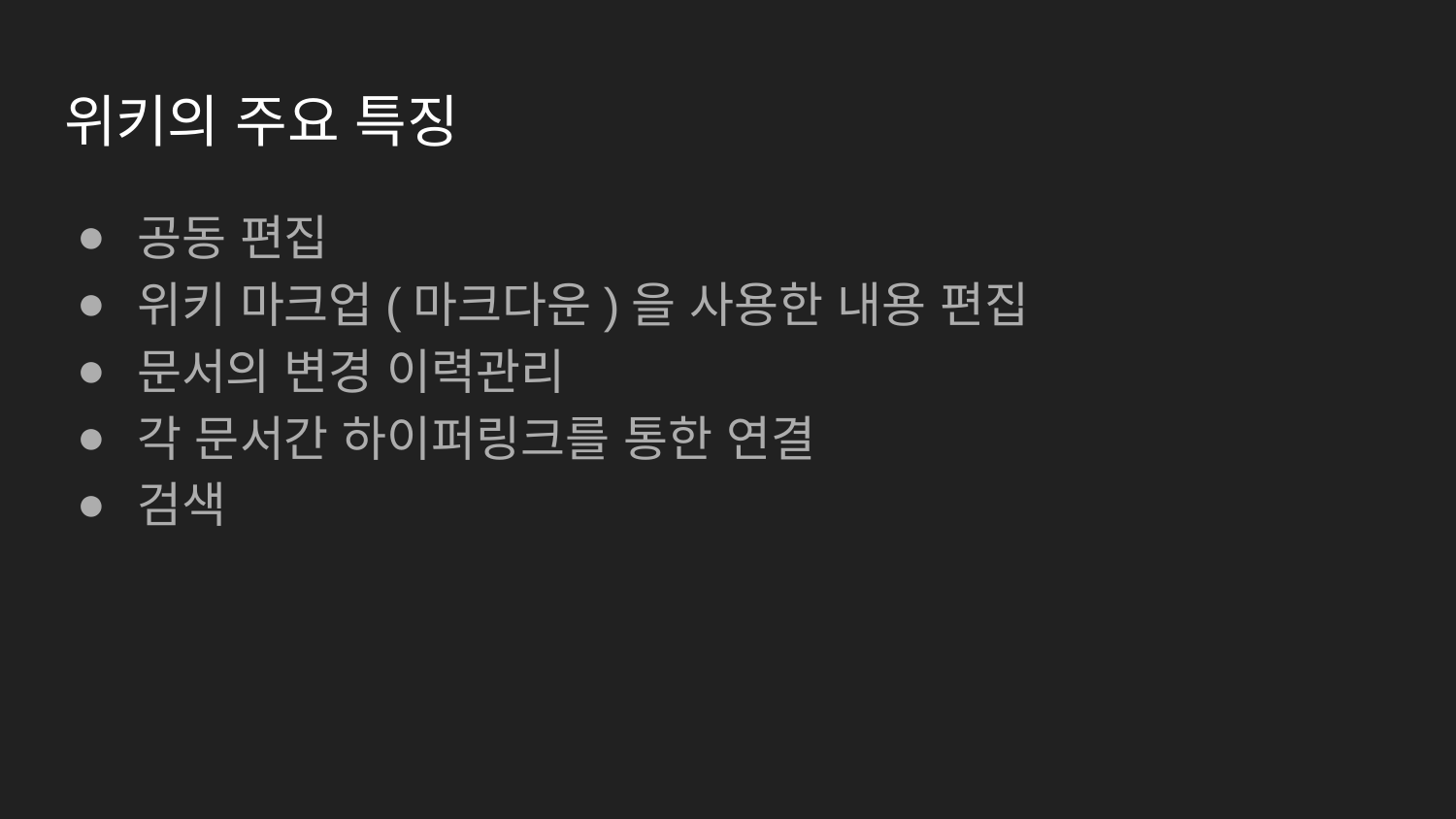

# 위키의 주요 특징
공동 편집
위키 마크업(마크다운)을 사용한 내용 편집
문서의 변경 이력관리
각 문서간 하이퍼링크를 통한 연결
검색